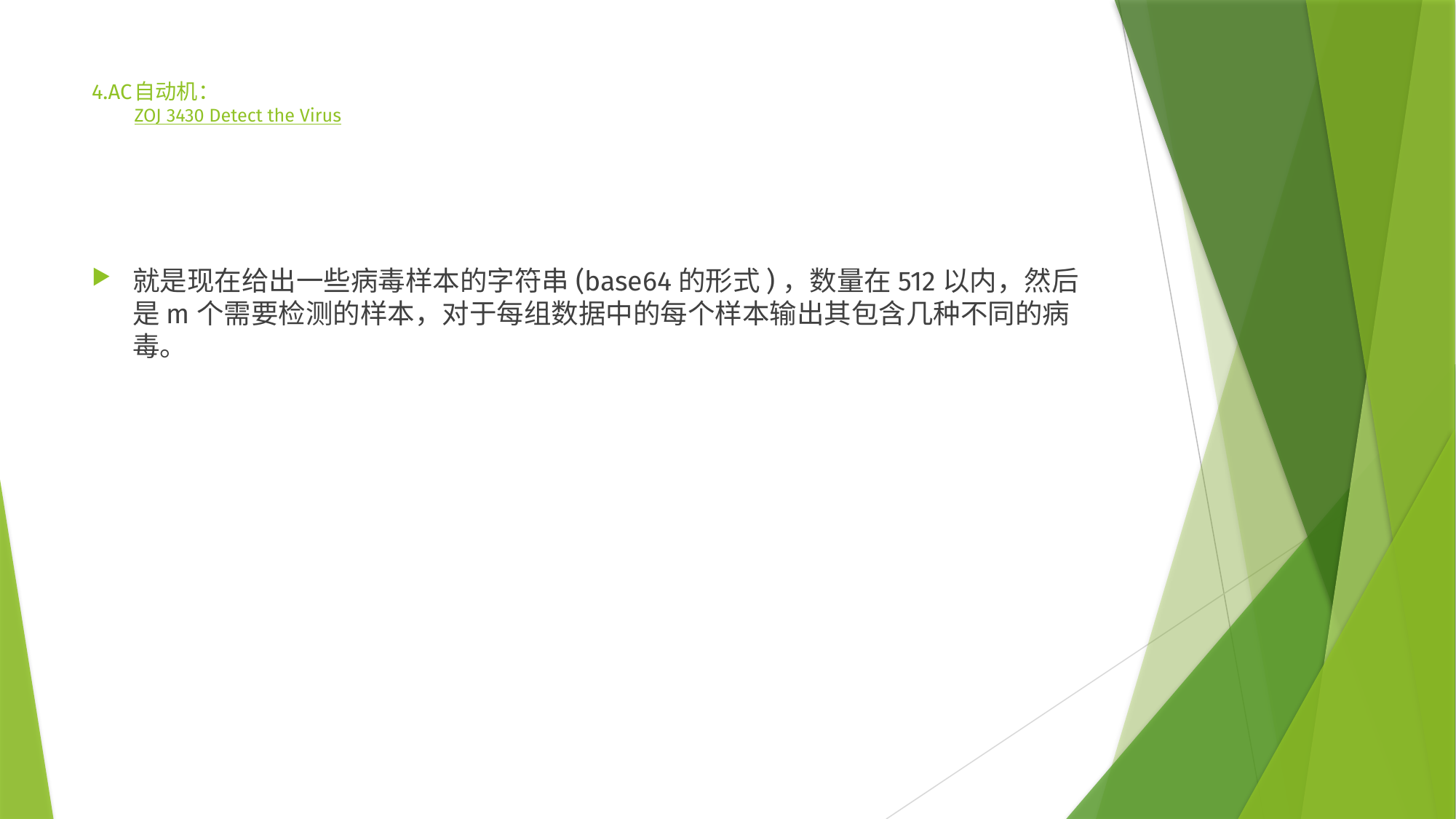

# 4.AC自动机： ZOJ 3430 Detect the Virus
就是现在给出一些病毒样本的字符串(base64的形式)，数量在512以内，然后是m个需要检测的样本，对于每组数据中的每个样本输出其包含几种不同的病毒。